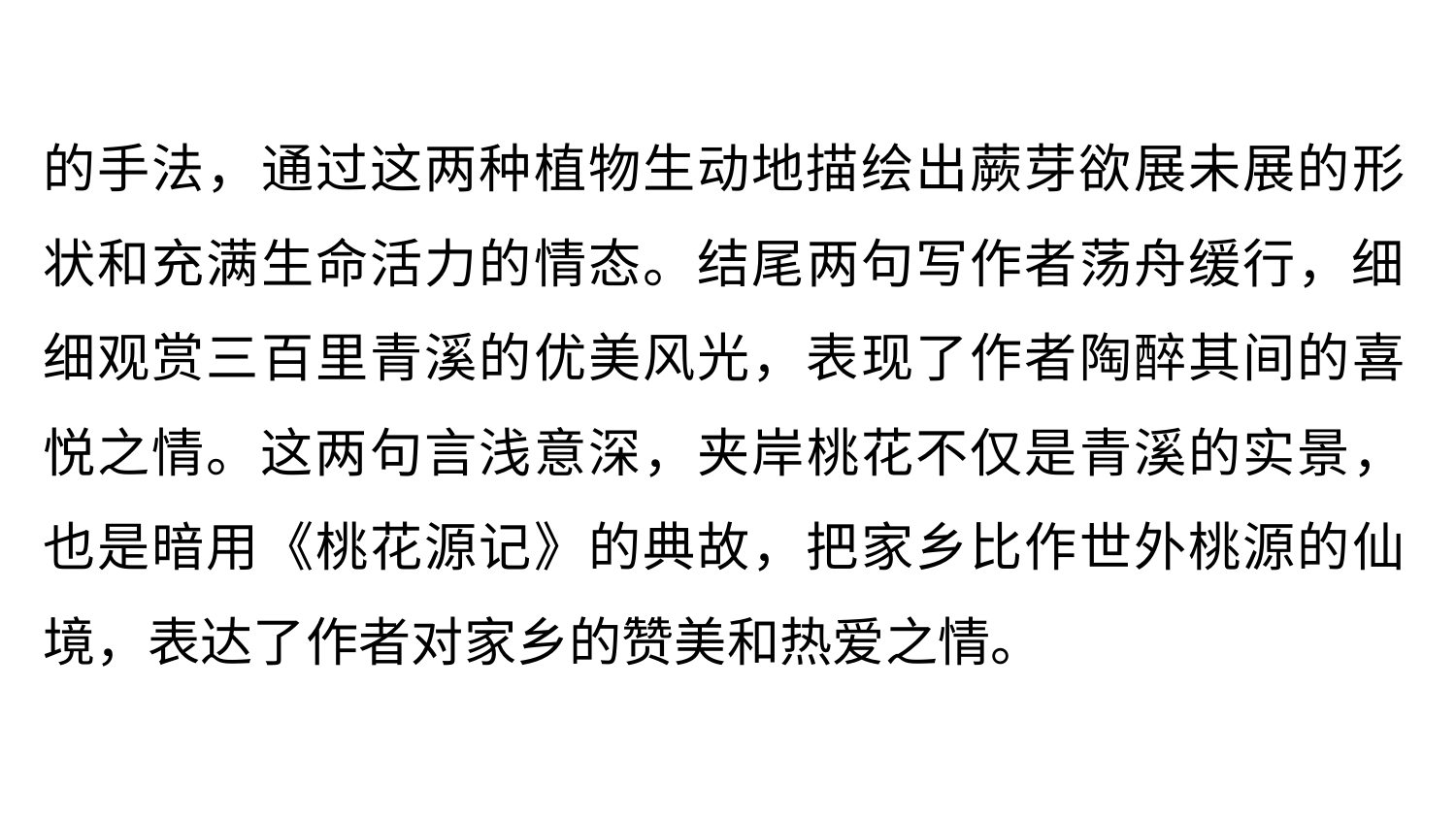

的手法，通过这两种植物生动地描绘出蕨芽欲展未展的形状和充满生命活力的情态。结尾两句写作者荡舟缓行，细细观赏三百里青溪的优美风光，表现了作者陶醉其间的喜悦之情。这两句言浅意深，夹岸桃花不仅是青溪的实景，也是暗用《桃花源记》的典故，把家乡比作世外桃源的仙境，表达了作者对家乡的赞美和热爱之情。